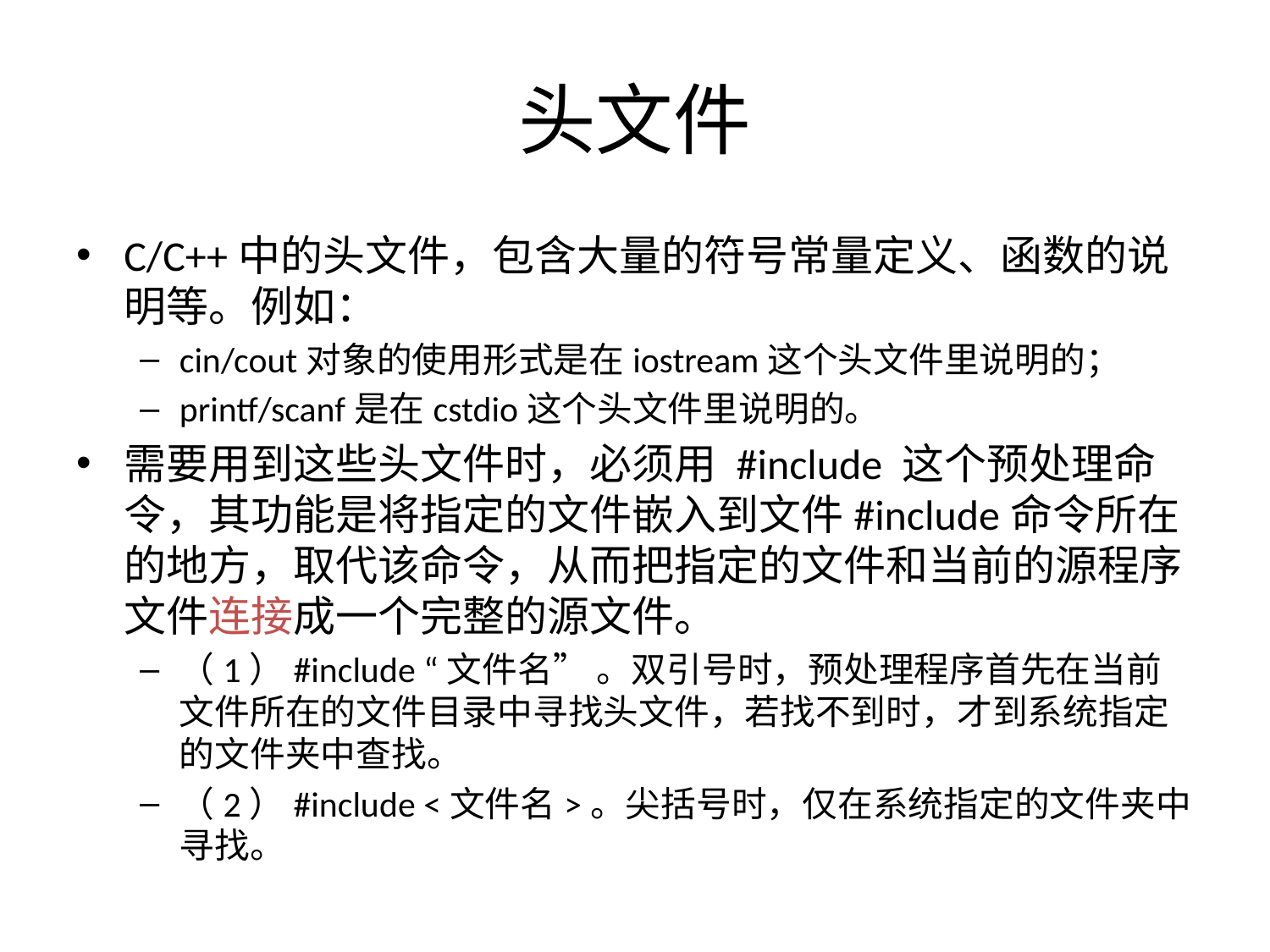

# 头文件
C/C++中的头文件，包含大量的符号常量定义、函数的说明等。例如：
cin/cout对象的使用形式是在iostream这个头文件里说明的；
printf/scanf是在cstdio这个头文件里说明的。
需要用到这些头文件时，必须用 #include 这个预处理命令，其功能是将指定的文件嵌入到文件#include命令所在的地方，取代该命令，从而把指定的文件和当前的源程序文件连接成一个完整的源文件。
（1）#include “文件名” 。双引号时，预处理程序首先在当前文件所在的文件目录中寻找头文件，若找不到时，才到系统指定的文件夹中查找。
（2）#include <文件名>。尖括号时，仅在系统指定的文件夹中寻找。